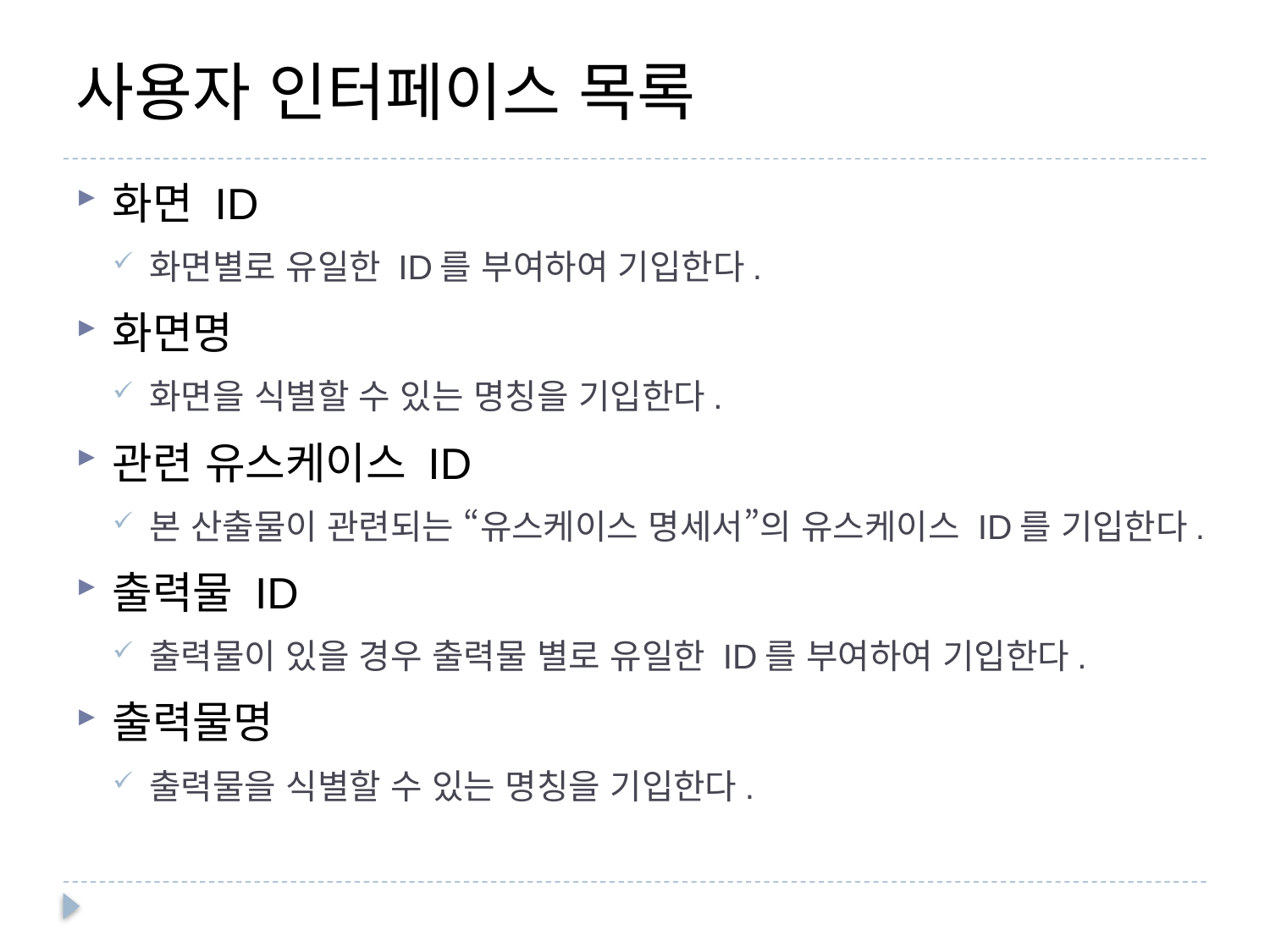

# 사용자 인터페이스 목록
화면 ID
화면별로 유일한 ID를 부여하여 기입한다.
화면명
화면을 식별할 수 있는 명칭을 기입한다.
관련 유스케이스 ID
본 산출물이 관련되는 “유스케이스 명세서”의 유스케이스 ID를 기입한다.
출력물 ID
출력물이 있을 경우 출력물 별로 유일한 ID를 부여하여 기입한다.
출력물명
출력물을 식별할 수 있는 명칭을 기입한다.